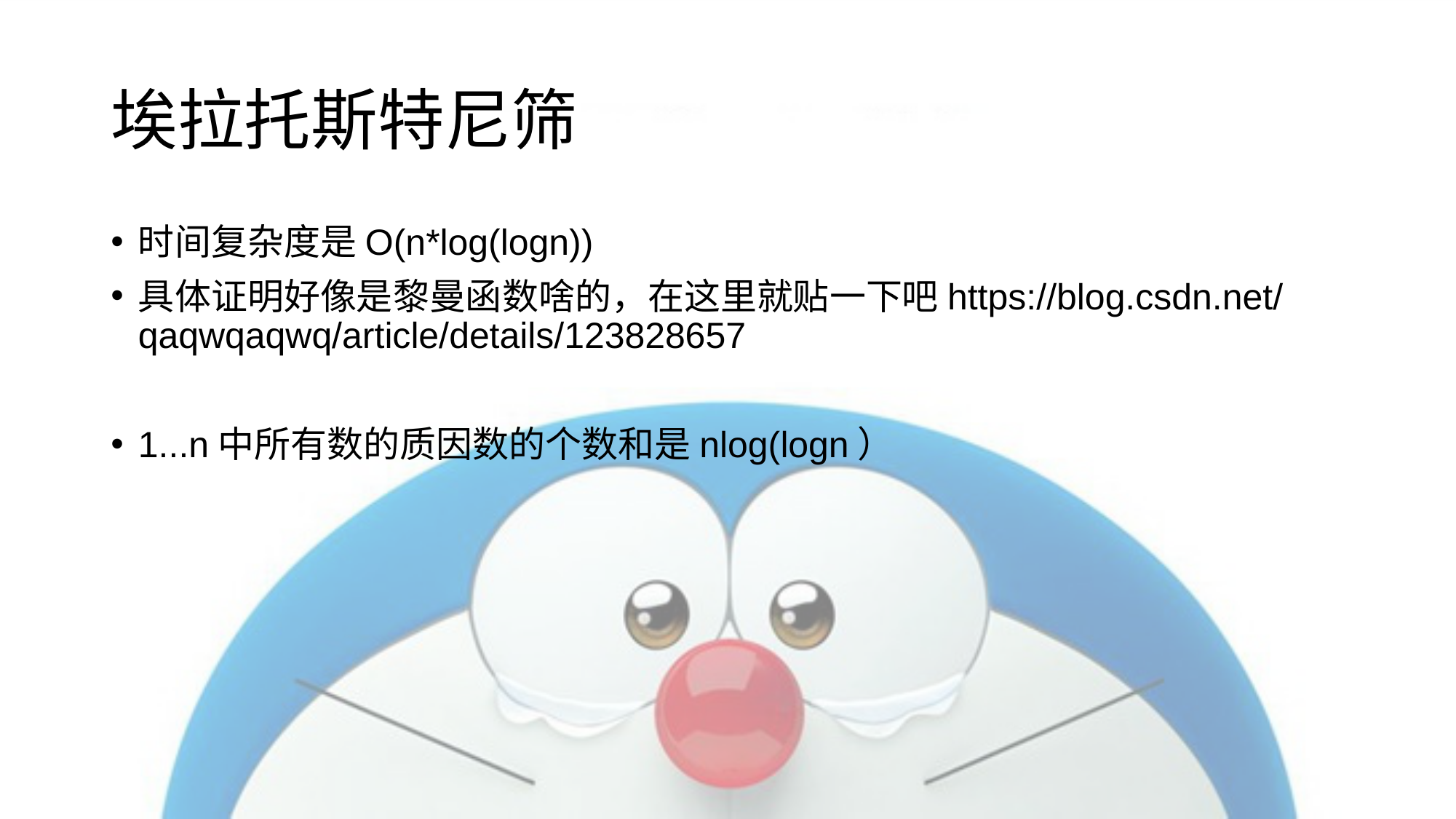

# 埃拉托斯特尼筛
时间复杂度是O(n*log(logn))
具体证明好像是黎曼函数啥的，在这里就贴一下吧https://blog.csdn.net/qaqwqaqwq/article/details/123828657

1...n中所有数的质因数的个数和是nlog(logn）